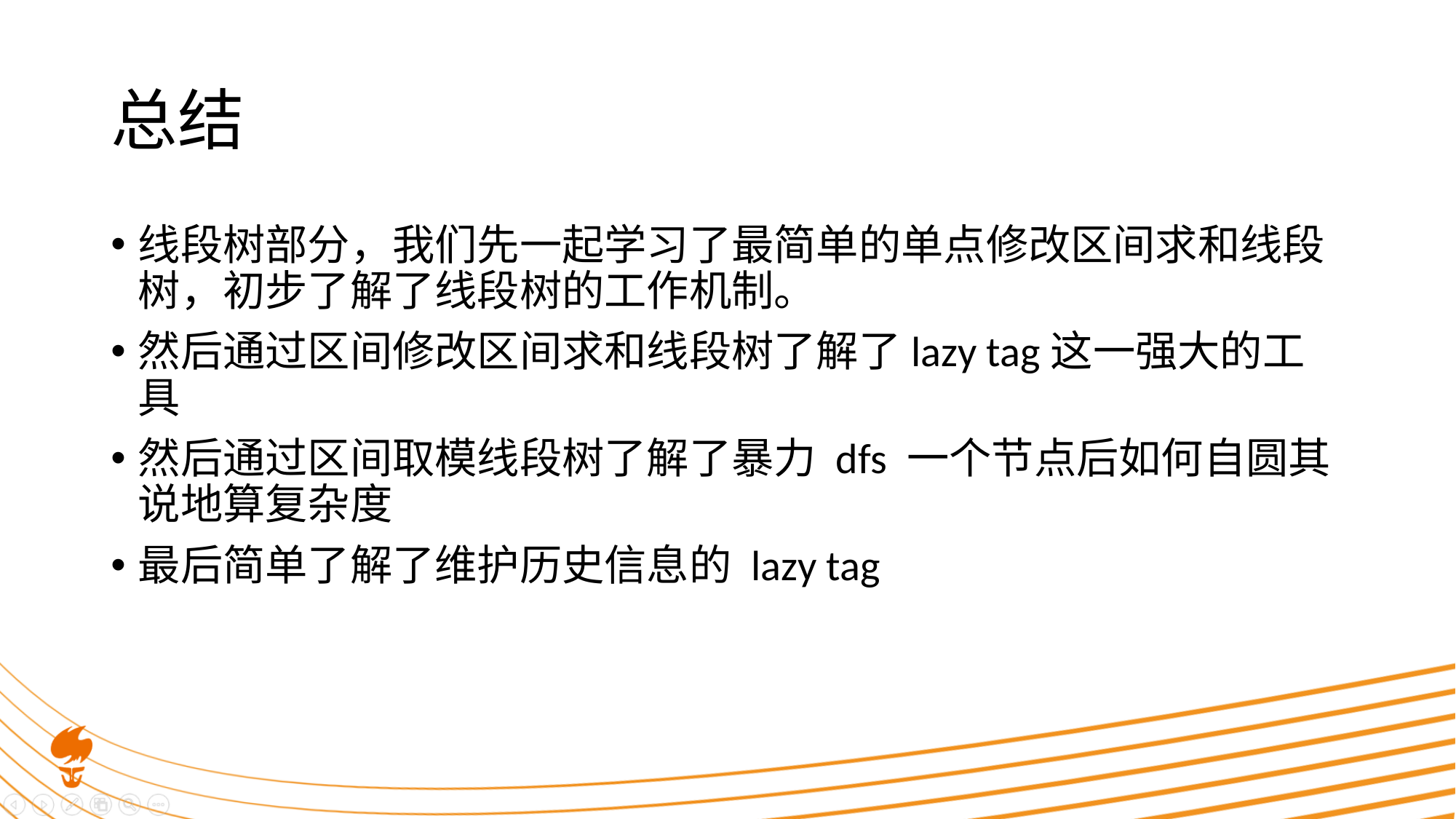

# 总结
线段树部分，我们先一起学习了最简单的单点修改区间求和线段树，初步了解了线段树的工作机制。
然后通过区间修改区间求和线段树了解了lazy tag这一强大的工具
然后通过区间取模线段树了解了暴力 dfs 一个节点后如何自圆其说地算复杂度
最后简单了解了维护历史信息的 lazy tag